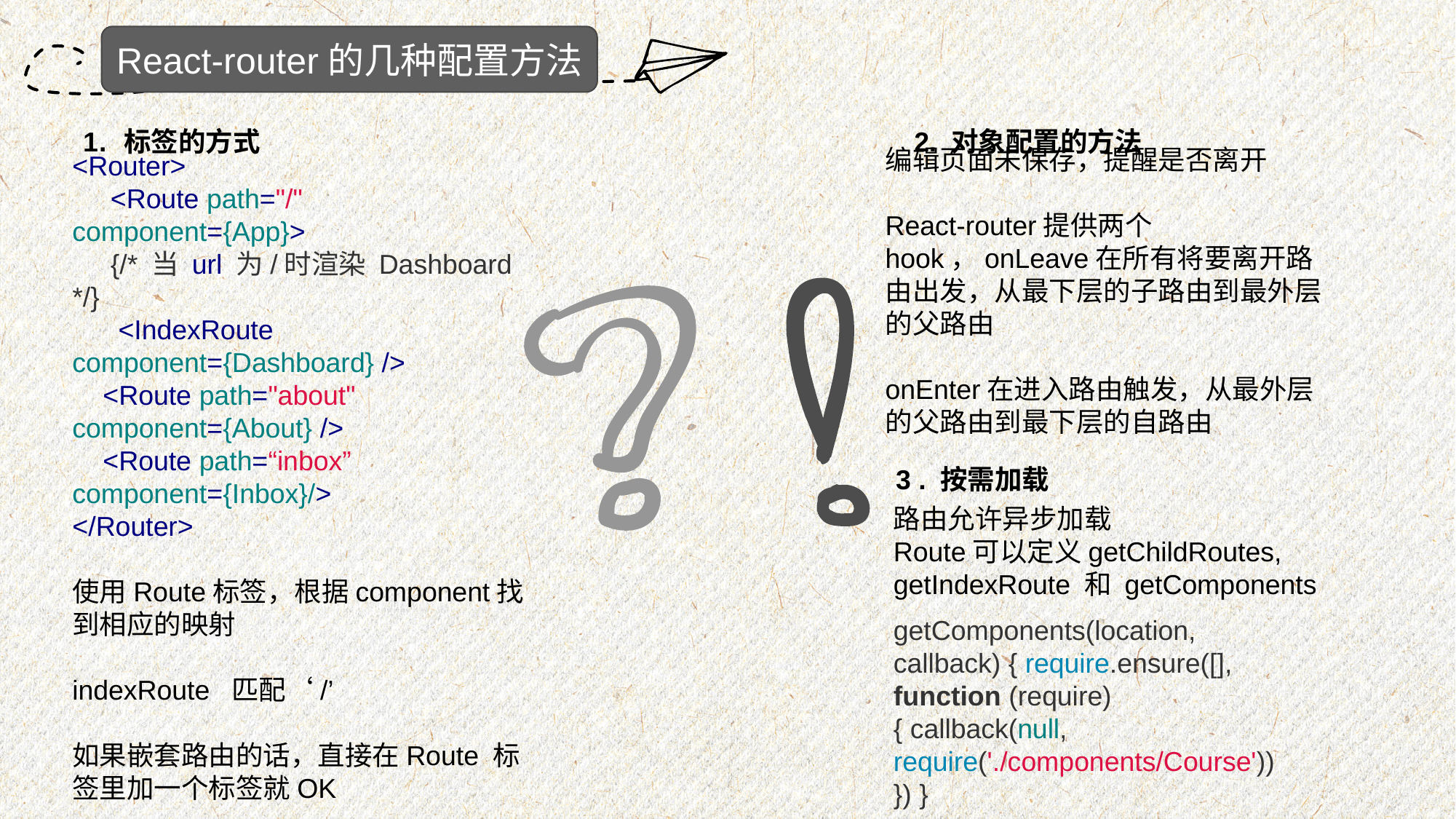

React-router的几种配置方法
2. 对象配置的方法
标签的方式

编辑页面未保存，提醒是否离开

React-router提供两个hook，onLeave在所有将要离开路由出发，从最下层的子路由到最外层的父路由

onEnter在进入路由触发，从最外层的父路由到最下层的自路由
<Router>
     <Route path="/" component={App}>
     {/* 当 url 为/时渲染 Dashboard */}
      <IndexRoute component={Dashboard} />
    <Route path="about" component={About} />
    <Route path=“inbox” component={Inbox}/>
</Router>

使用Route标签，根据component找到相应的映射

indexRoute  匹配‘/’

如果嵌套路由的话，直接在Route 标签里加一个标签就OK

3 . 按需加载
路由允许异步加载
Route可以定义getChildRoutes, getIndexRoute 和 getComponents

getComponents(location, callback) { require.ensure([], function (require) { callback(null, require('./components/Course')) }) }